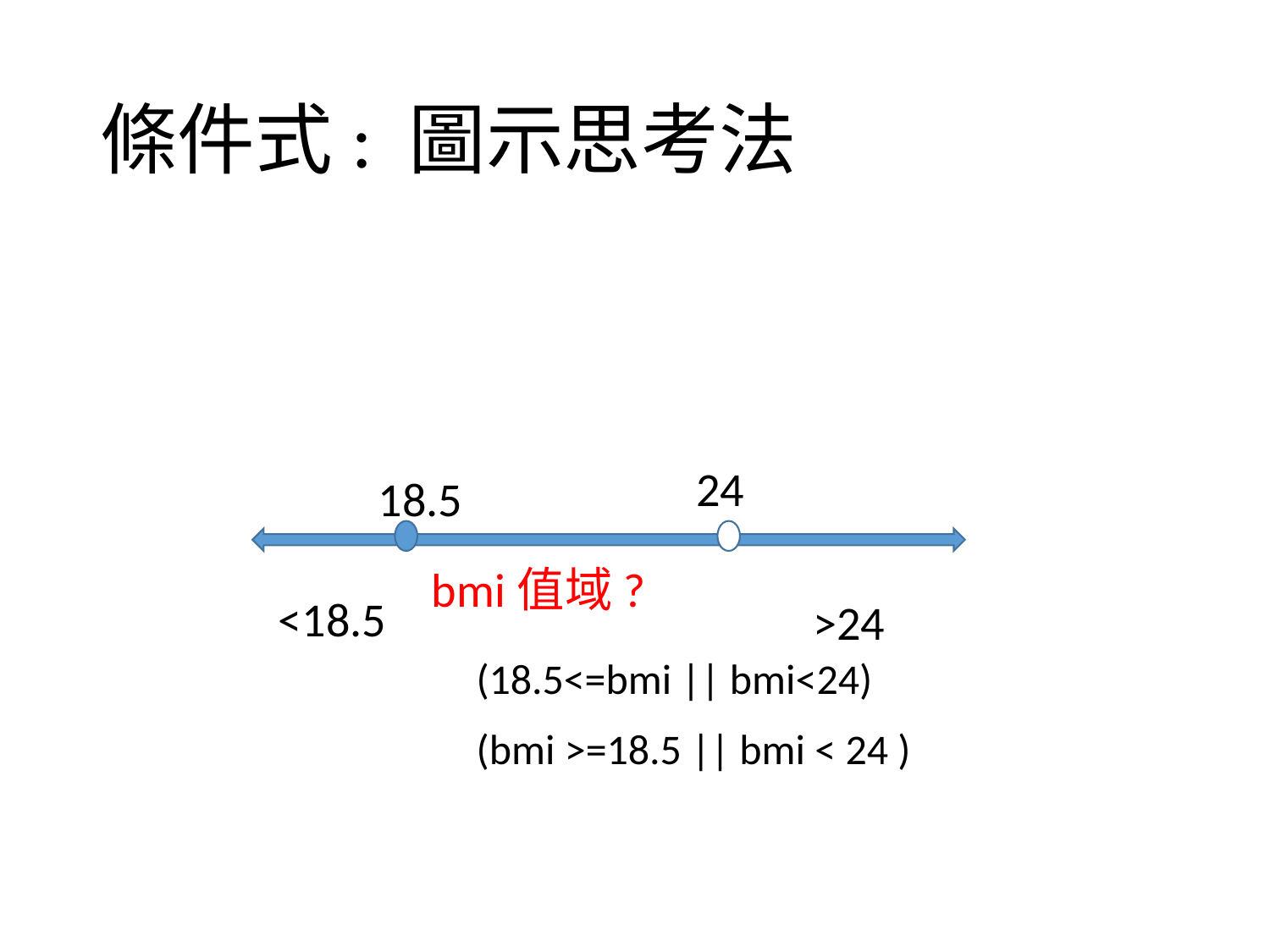

# 條件式: 圖示思考法

24
18.5

bmi值域?
<18.5
>24
(18.5<=bmi || bmi<24)
(bmi >=18.5 || bmi < 24 )